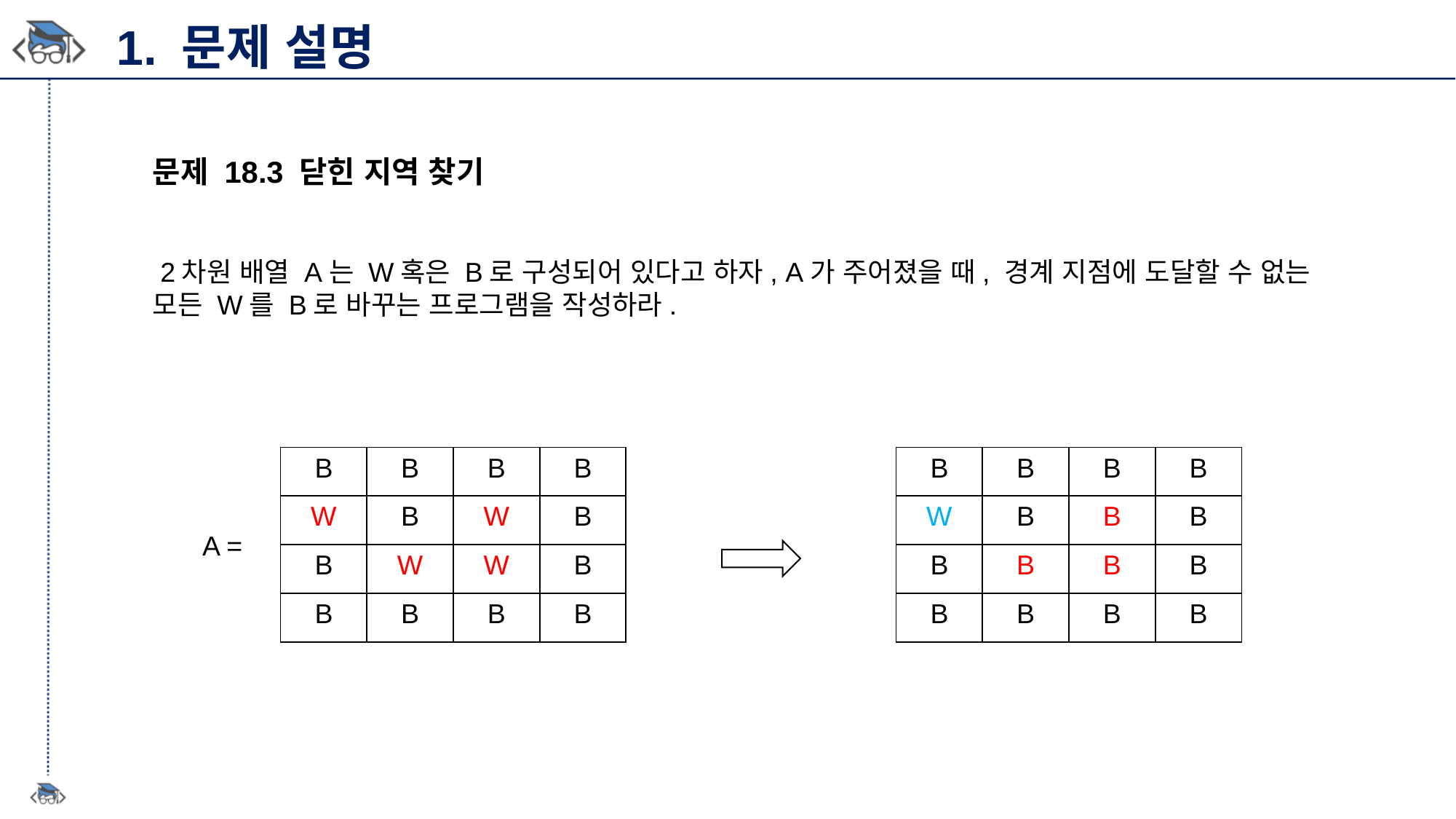

1. 문제 설명
문제 18.3 닫힌 지역 찾기

 2차원 배열 A는 W혹은 B로 구성되어 있다고 하자, A가 주어졌을 때, 경계 지점에 도달할 수 없는 모든 W를 B로 바꾸는 프로그램을 작성하라.

| B | B | B | B |
| --- | --- | --- | --- |
| W | B | W | B |
| B | W | W | B |
| B | B | B | B |
| B | B | B | B |
| --- | --- | --- | --- |
| W | B | B | B |
| B | B | B | B |
| B | B | B | B |
A =